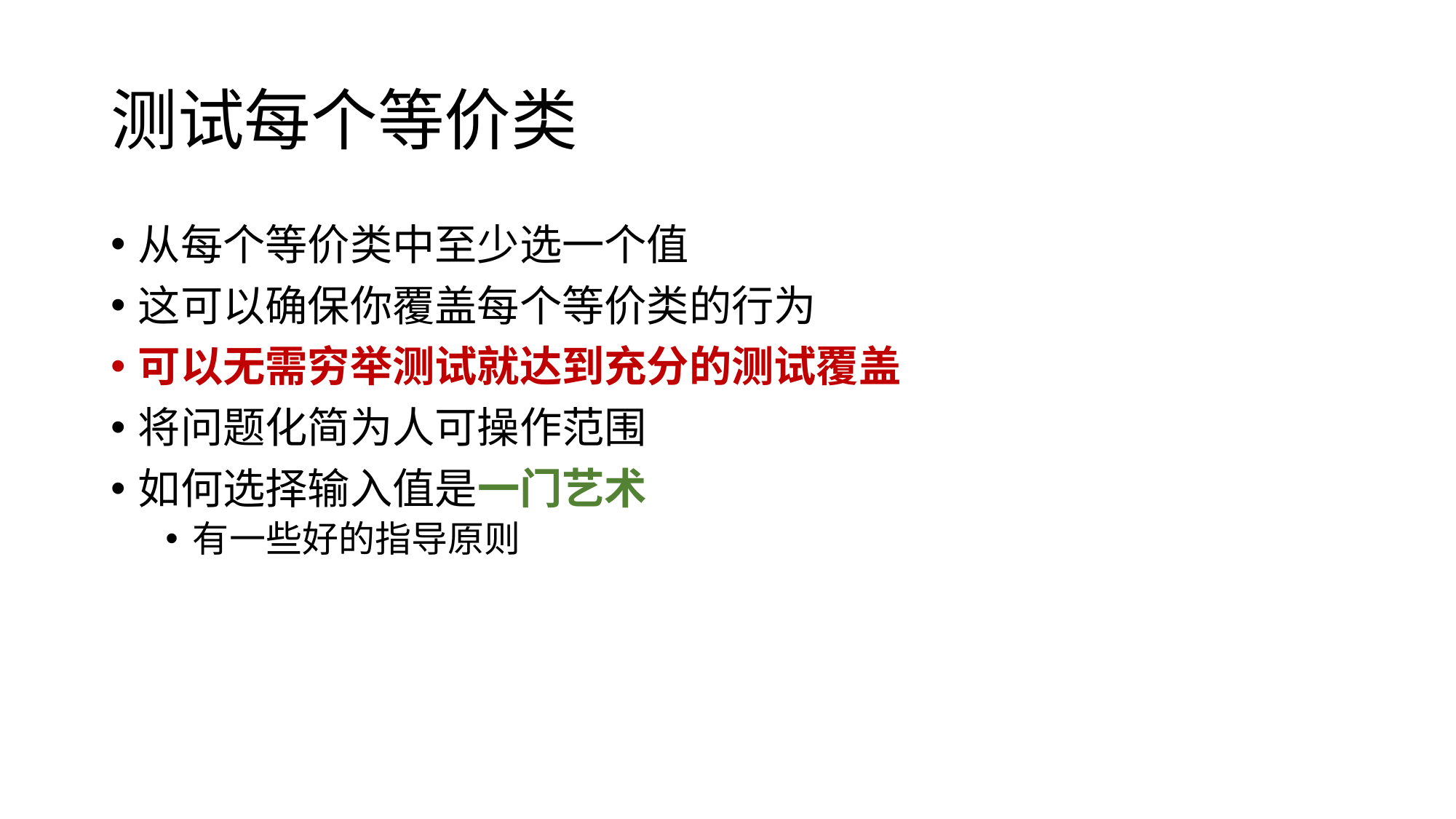

# 测试每个等价类
从每个等价类中至少选一个值
这可以确保你覆盖每个等价类的行为
可以无需穷举测试就达到充分的测试覆盖
将问题化简为人可操作范围
如何选择输入值是一门艺术
有一些好的指导原则